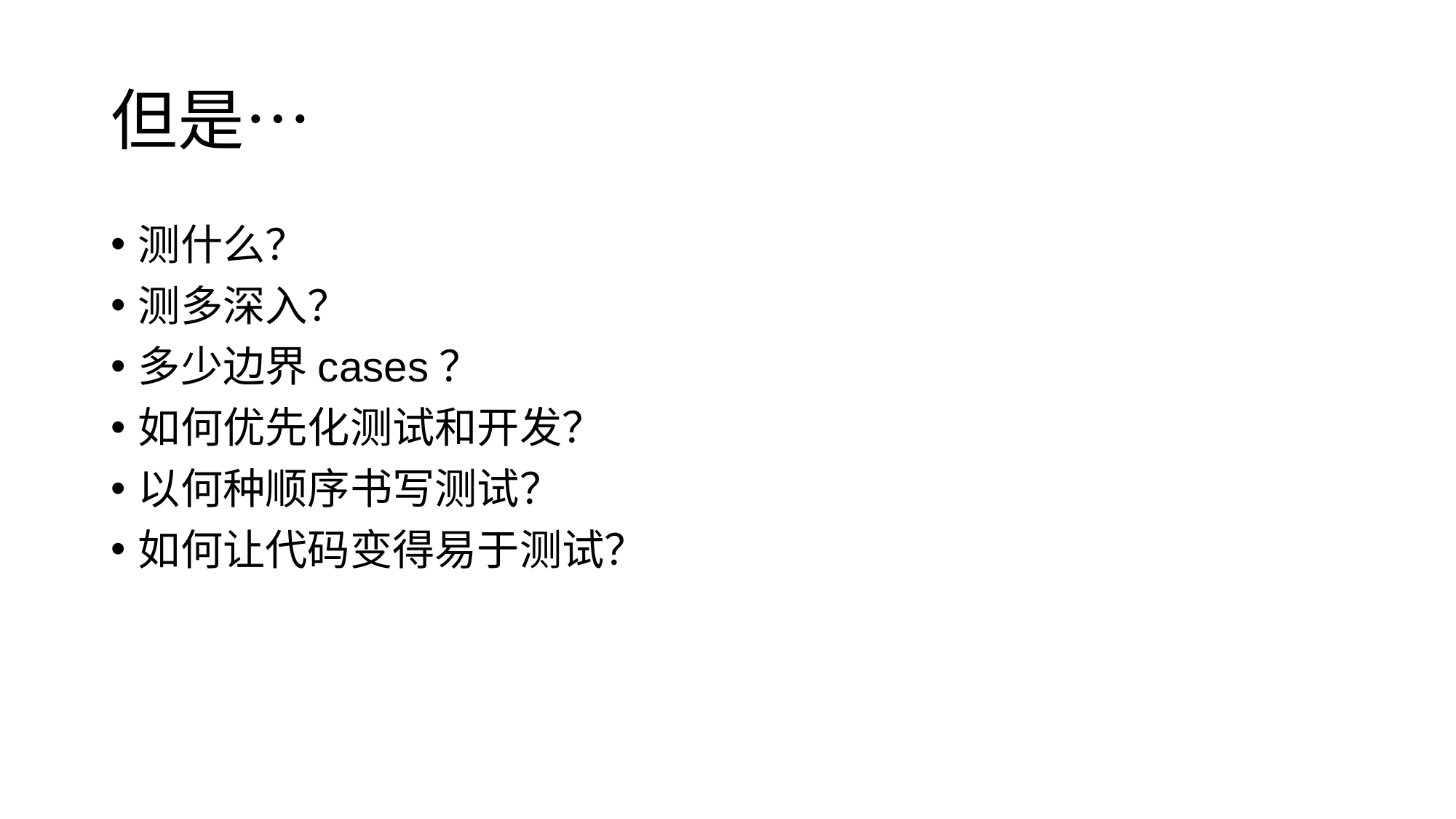

# 但是…
测什么？
测多深入？
多少边界cases？
如何优先化测试和开发？
以何种顺序书写测试？
如何让代码变得易于测试？